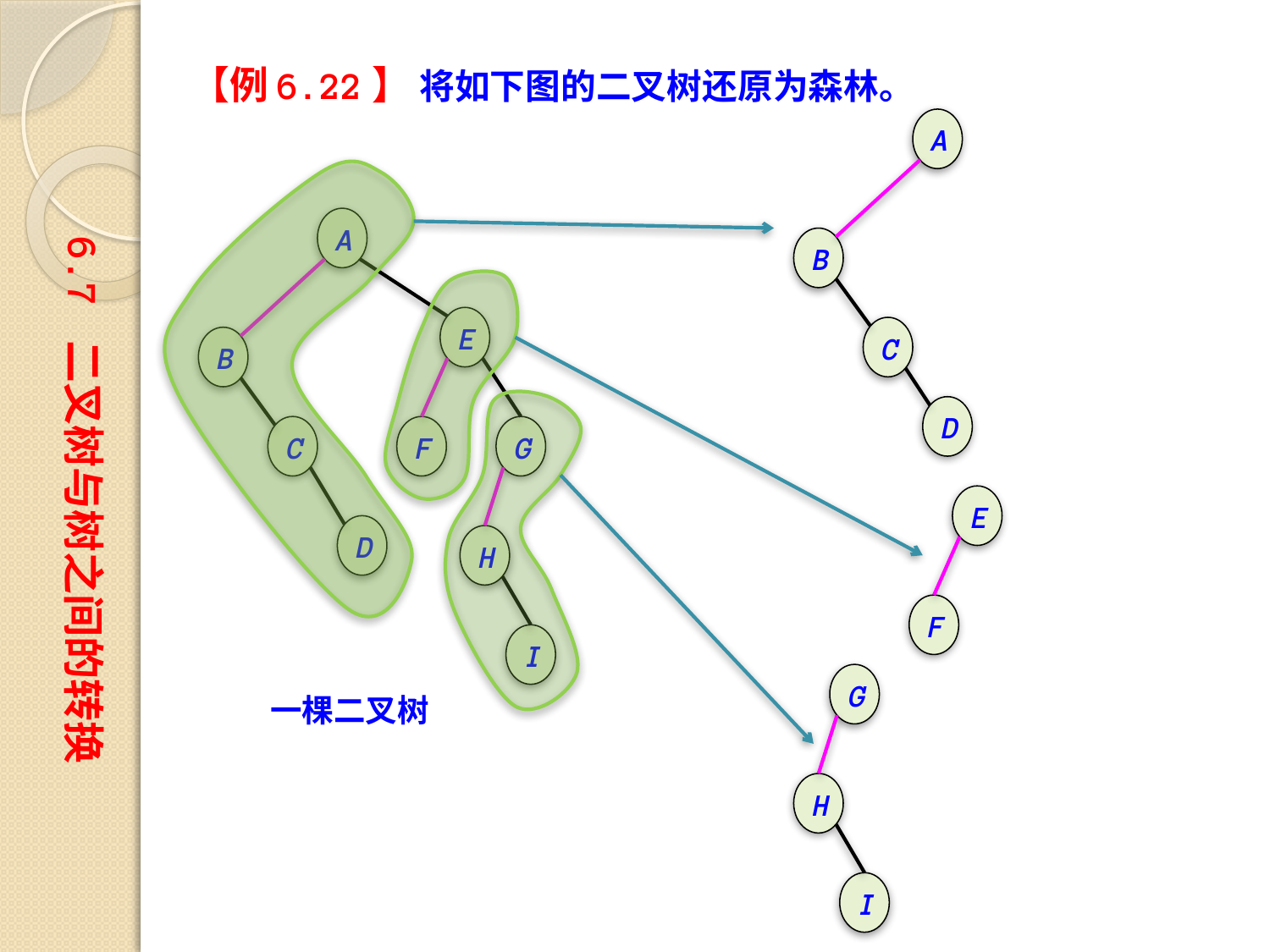

【例6.22】 将如下图的二叉树还原为森林。
A

B
C
D
6.7 二叉树与树之间的转换
A

E
F
E
B

G
H
I
C
F
G
D
H
I
一棵二叉树